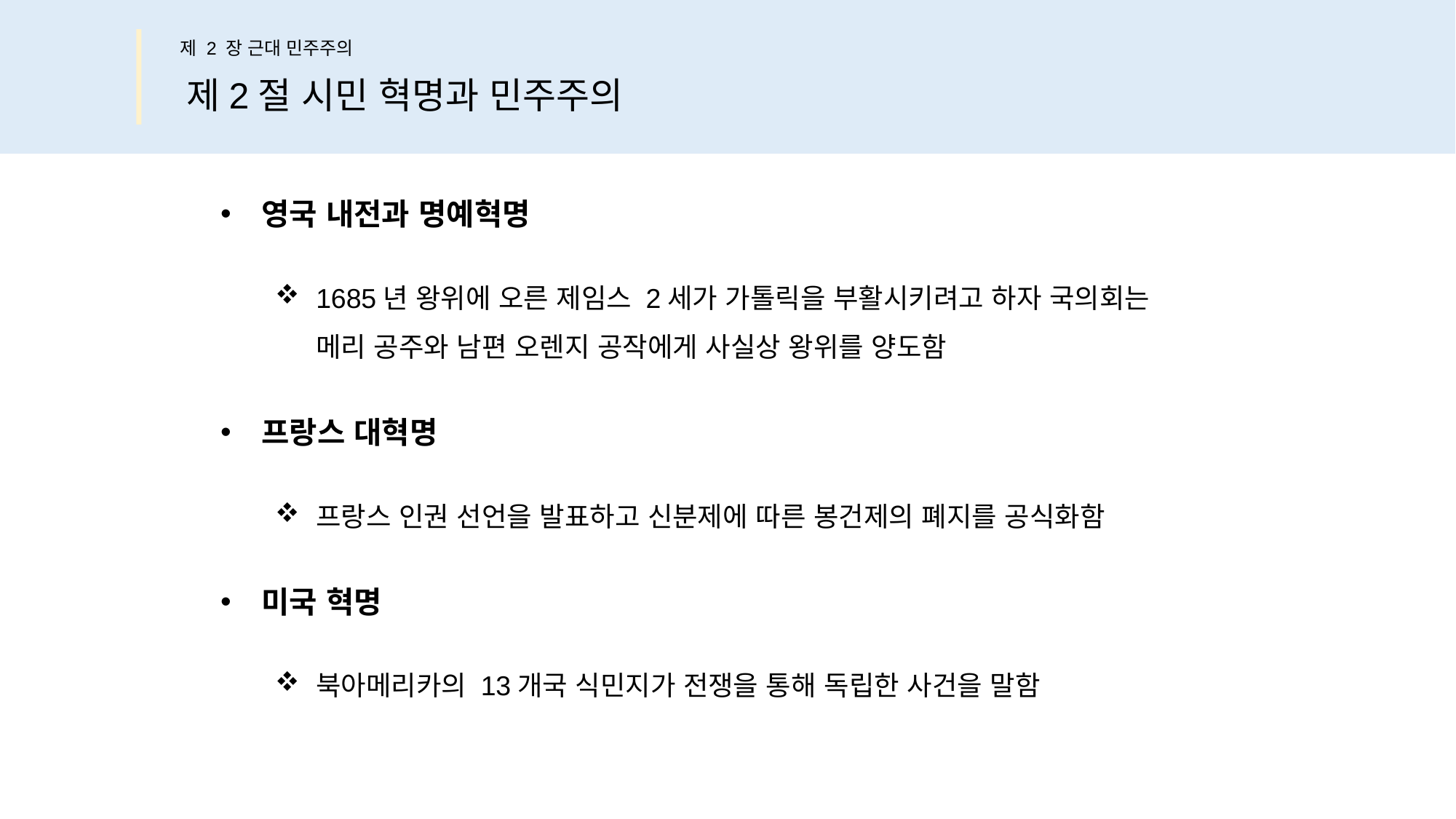

제 2 장 근대 민주주의
제2절 시민 혁명과 민주주의
영국 내전과 명예혁명

1685년 왕위에 오른 제임스 2세가 가톨릭을 부활시키려고 하자 국의회는
메리 공주와 남편 오렌지 공작에게 사실상 왕위를 양도함

프랑스 대혁명

프랑스 인권 선언을 발표하고 신분제에 따른 봉건제의 폐지를 공식화함

미국 혁명

북아메리카의 13개국 식민지가 전쟁을 통해 독립한 사건을 말함